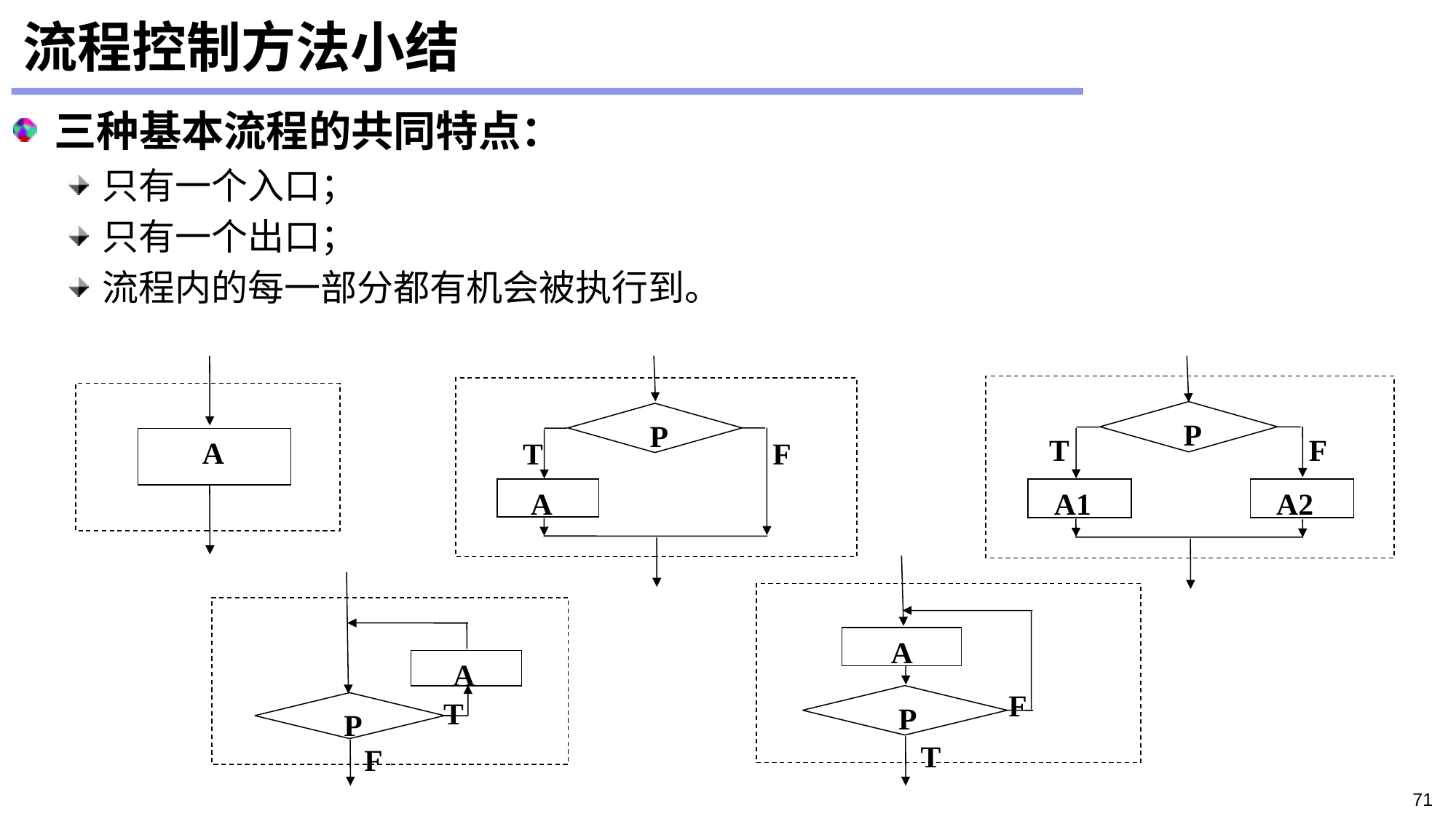

# 流程控制方法小结
三种基本流程的共同特点：
只有一个入口；
只有一个出口；
流程内的每一部分都有机会被执行到。

       A

P

T
F
   A

P

T
F
  A1
  A2

     A

P
F

T

  A

P
T

F
71